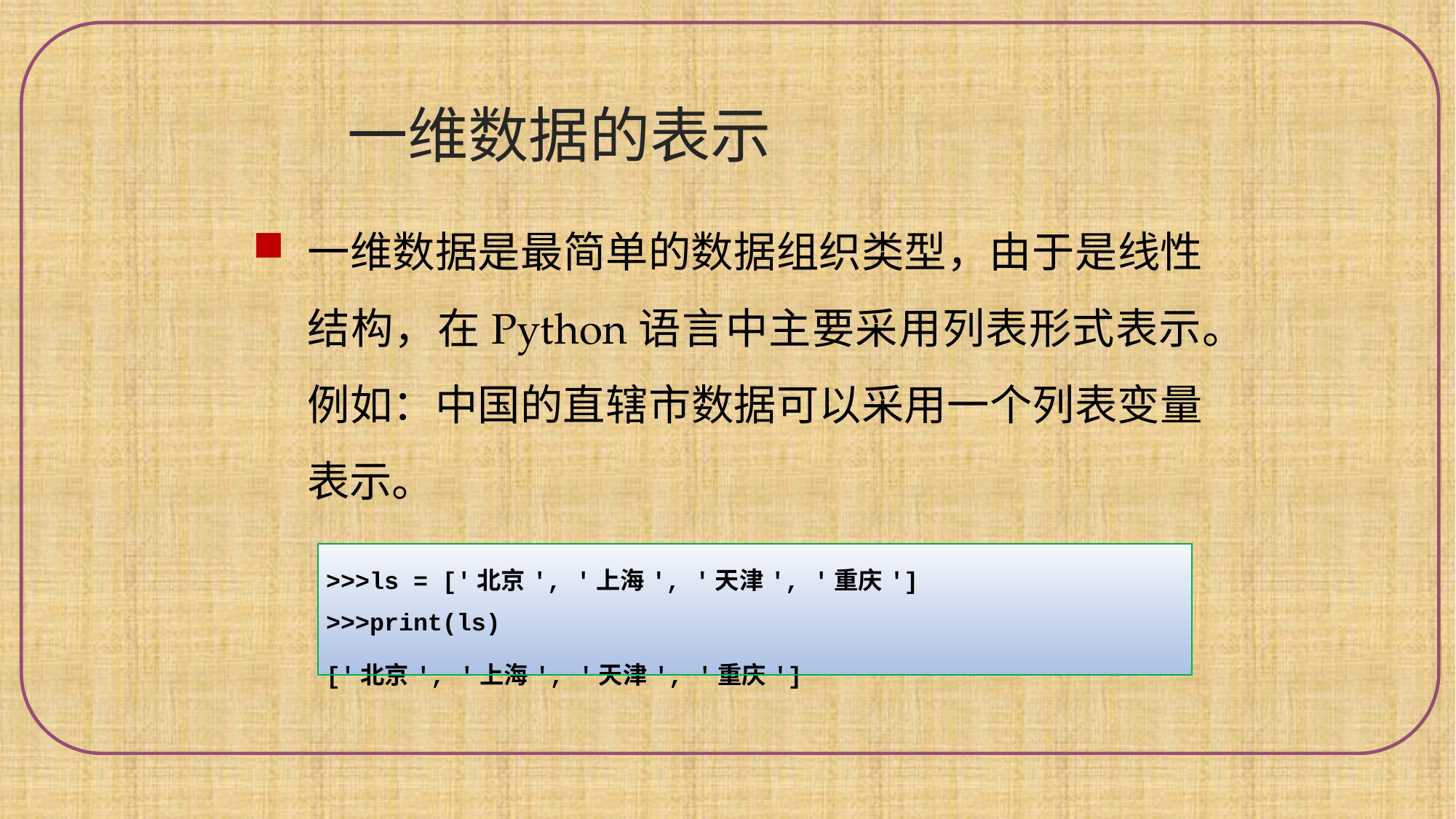

一维数据的表示
一维数据是最简单的数据组织类型，由于是线性结构，在Python语言中主要采用列表形式表示。例如：中国的直辖市数据可以采用一个列表变量表示。
| >>>ls = ['北京', '上海', '天津', '重庆'] >>>print(ls) ['北京', '上海', '天津', '重庆'] |
| --- |